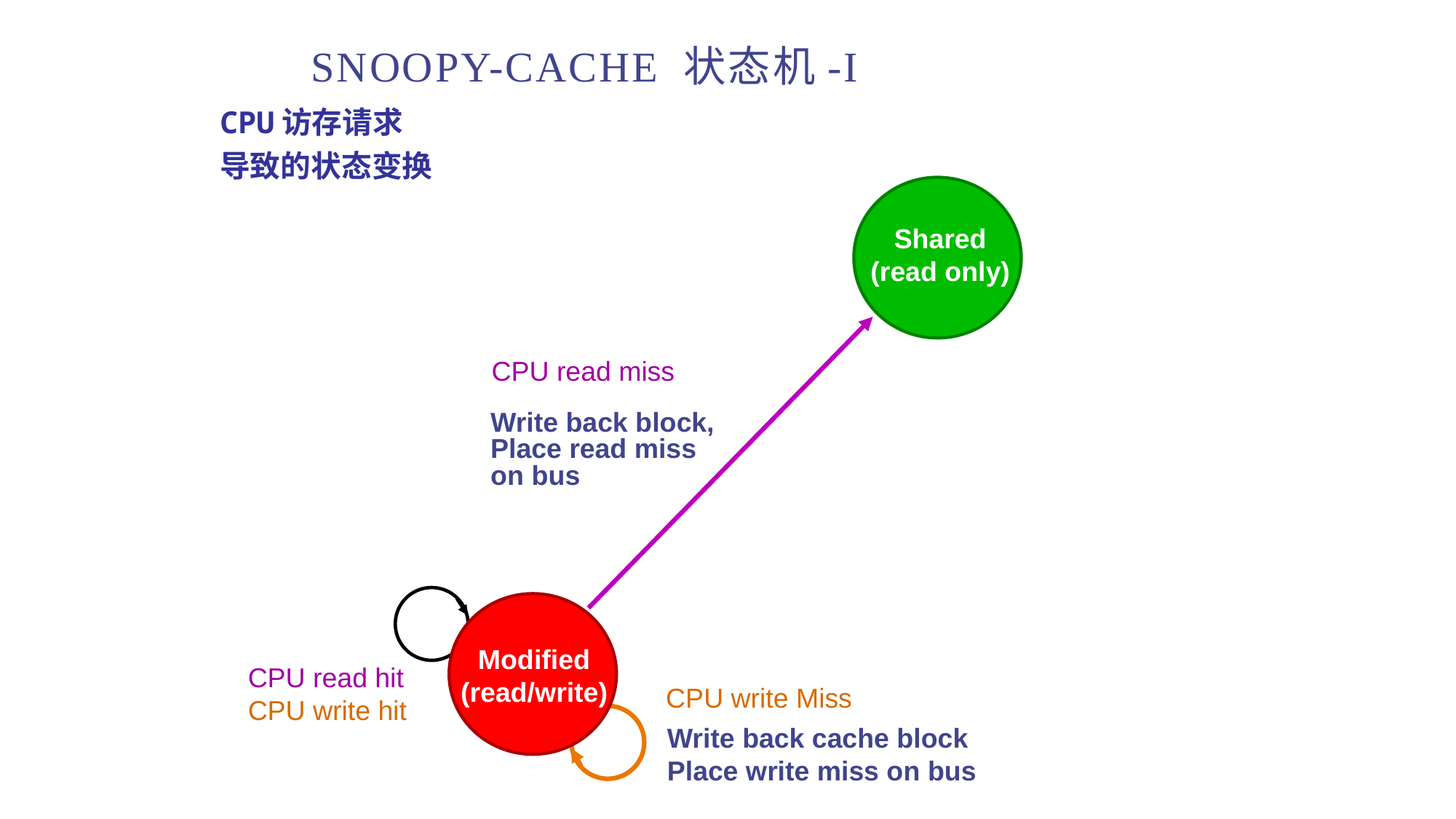

# Snoopy-Cache 状态机-I
CPU访存请求
导致的状态变换

Shared
(read only)

CPU read miss

Write back block,
Place read miss
on bus

CPU read hit
CPU write hit

Modified
(read/write)
CPU write Miss

Write back cache block
Place write miss on bus